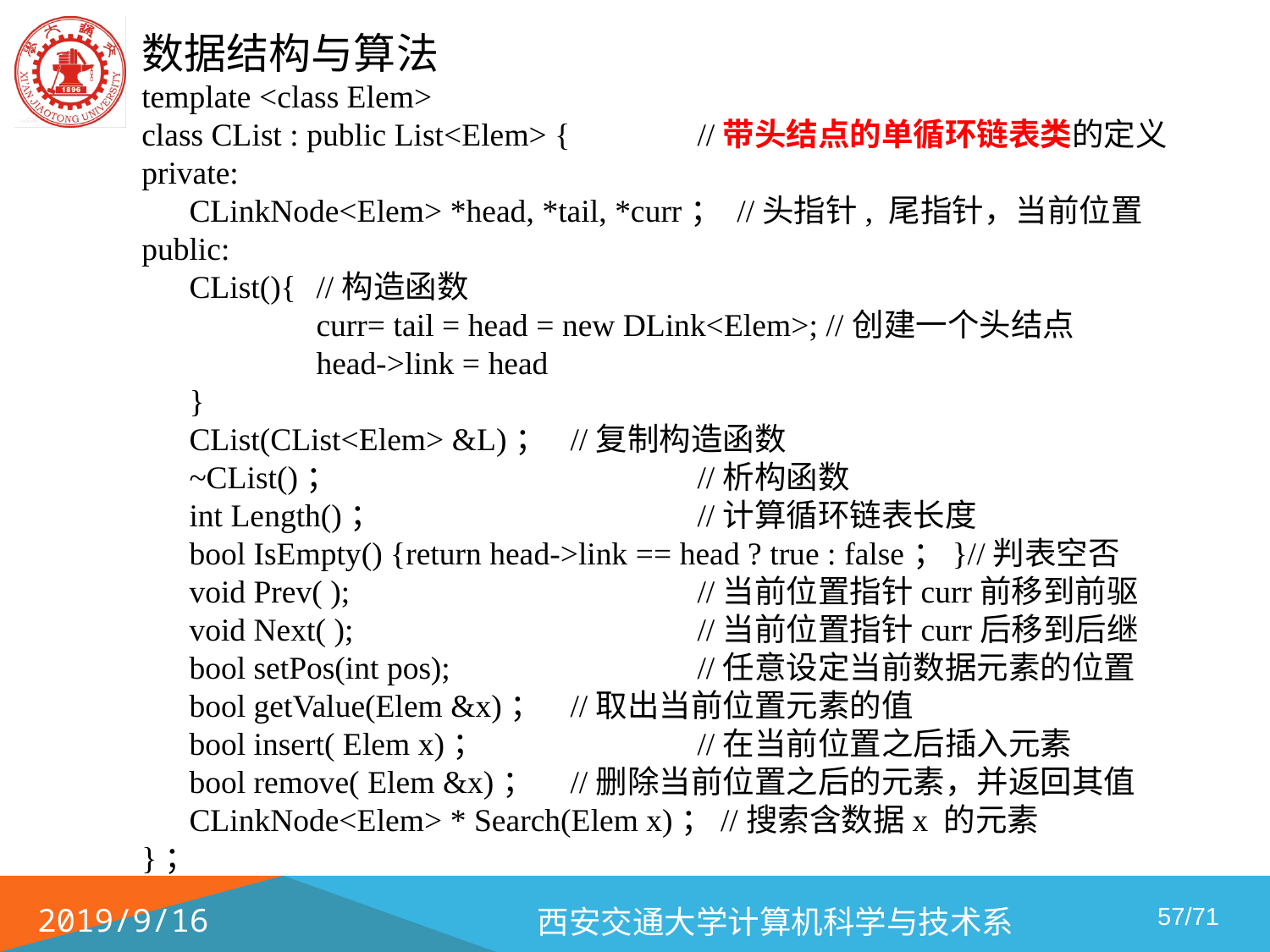

template <class Elem>
class CList : public List<Elem> { 	//带头结点的单循环链表类的定义
private:
	CLinkNode<Elem> *head, *tail, *curr； //头指针, 尾指针，当前位置
public:
	CList(){	//构造函数
		curr= tail = head = new DLink<Elem>; //创建一个头结点
		head->link = head
	}
	CList(CList<Elem> &L)； 	//复制构造函数
	~CList()； 			//析构函数
	int Length()； 			//计算循环链表长度
	bool IsEmpty() {return head->link == head ? true : false；}//判表空否
	void Prev( );	 		//当前位置指针curr前移到前驱
	void Next( );			//当前位置指针curr后移到后继
	bool setPos(int pos);		//任意设定当前数据元素的位置
	bool getValue(Elem &x)； 	//取出当前位置元素的值
	bool insert( Elem x)； 		//在当前位置之后插入元素
	bool remove( Elem &x)； 	//删除当前位置之后的元素，并返回其值
	CLinkNode<Elem> * Search(Elem x)；//搜索含数据x 的元素
}；